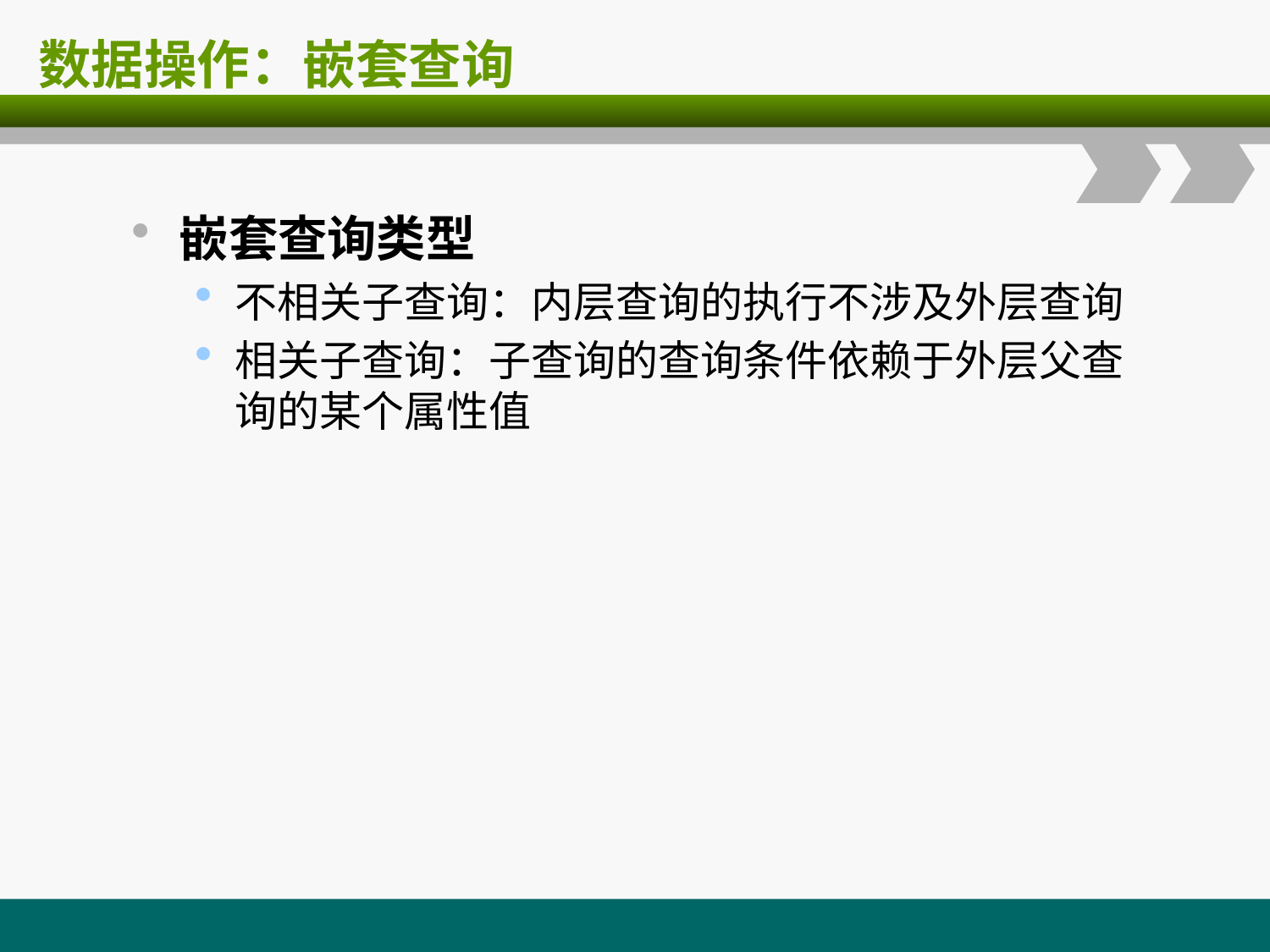

# 数据操作：嵌套查询
嵌套查询类型
不相关子查询：内层查询的执行不涉及外层查询
相关子查询：子查询的查询条件依赖于外层父查询的某个属性值